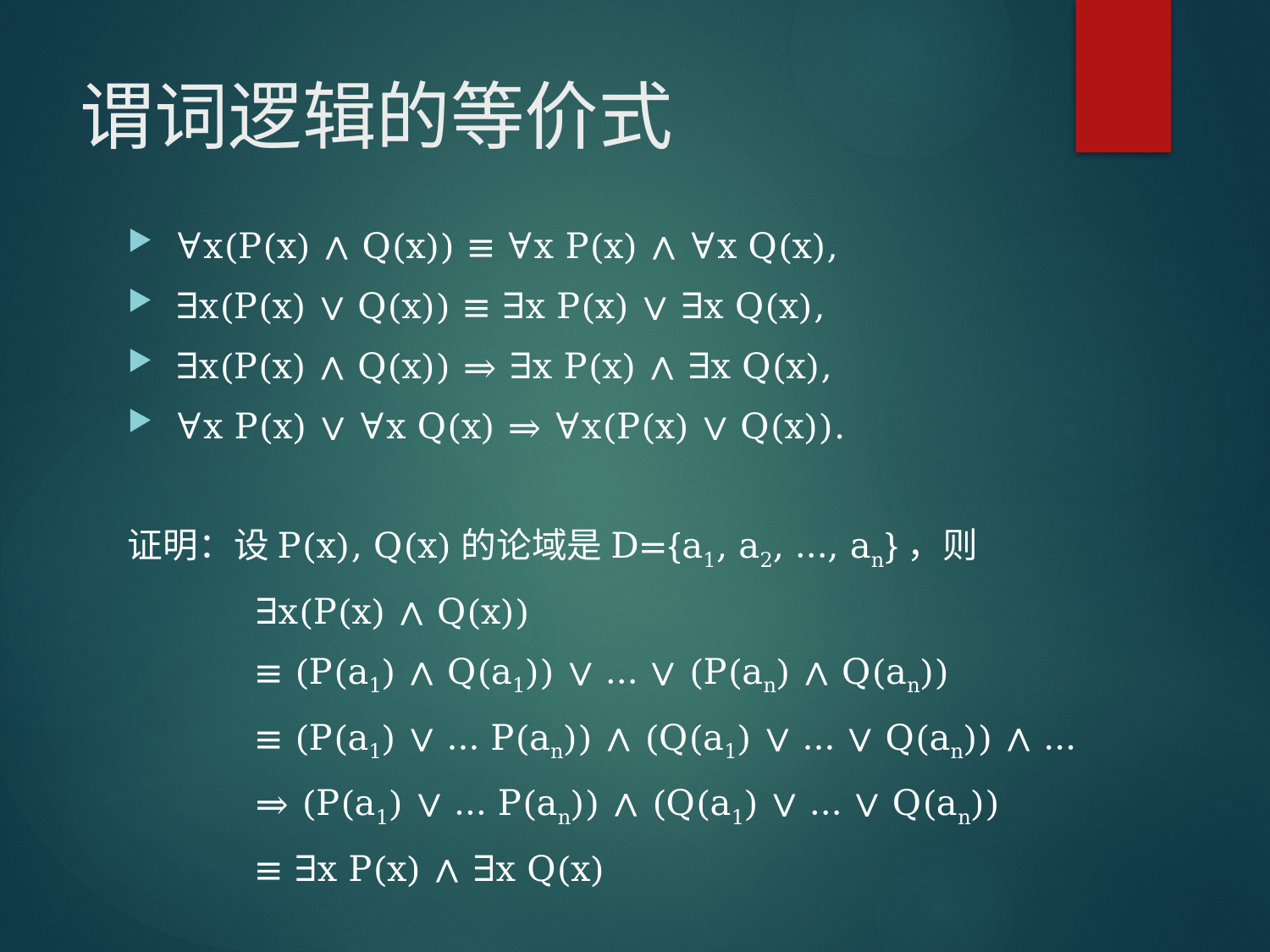

# 谓词逻辑的等价式
∀x(P(x) ∧ Q(x)) ≡ ∀x P(x) ∧ ∀x Q(x),
∃x(P(x) ∨ Q(x)) ≡ ∃x P(x) ∨ ∃x Q(x),
∃x(P(x) ∧ Q(x)) ⇒ ∃x P(x) ∧ ∃x Q(x),
∀x P(x) ∨ ∀x Q(x) ⇒ ∀x(P(x) ∨ Q(x)).

证明：设P(x), Q(x)的论域是D={a1, a2, …, an}，则
	∃x(P(x) ∧ Q(x))
	≡ (P(a1) ∧ Q(a1)) ∨ … ∨ (P(an) ∧ Q(an))
	≡ (P(a1) ∨ … P(an)) ∧ (Q(a1) ∨ … ∨ Q(an)) ∧ …
	⇒ (P(a1) ∨ … P(an)) ∧ (Q(a1) ∨ … ∨ Q(an))
	≡ ∃x P(x) ∧ ∃x Q(x)